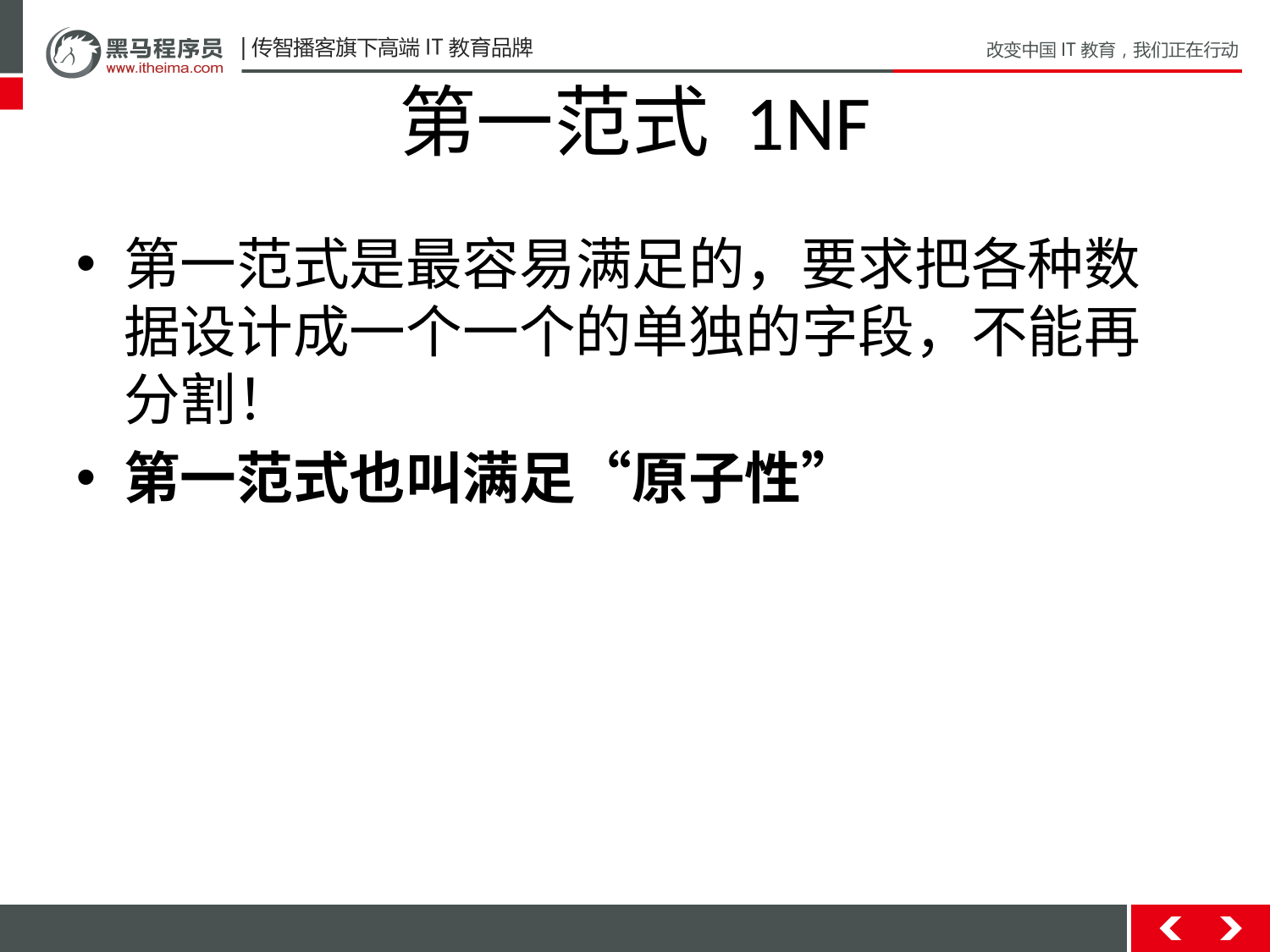

# 第一范式 1NF
第一范式是最容易满足的，要求把各种数据设计成一个一个的单独的字段，不能再分割！
第一范式也叫满足“原子性”